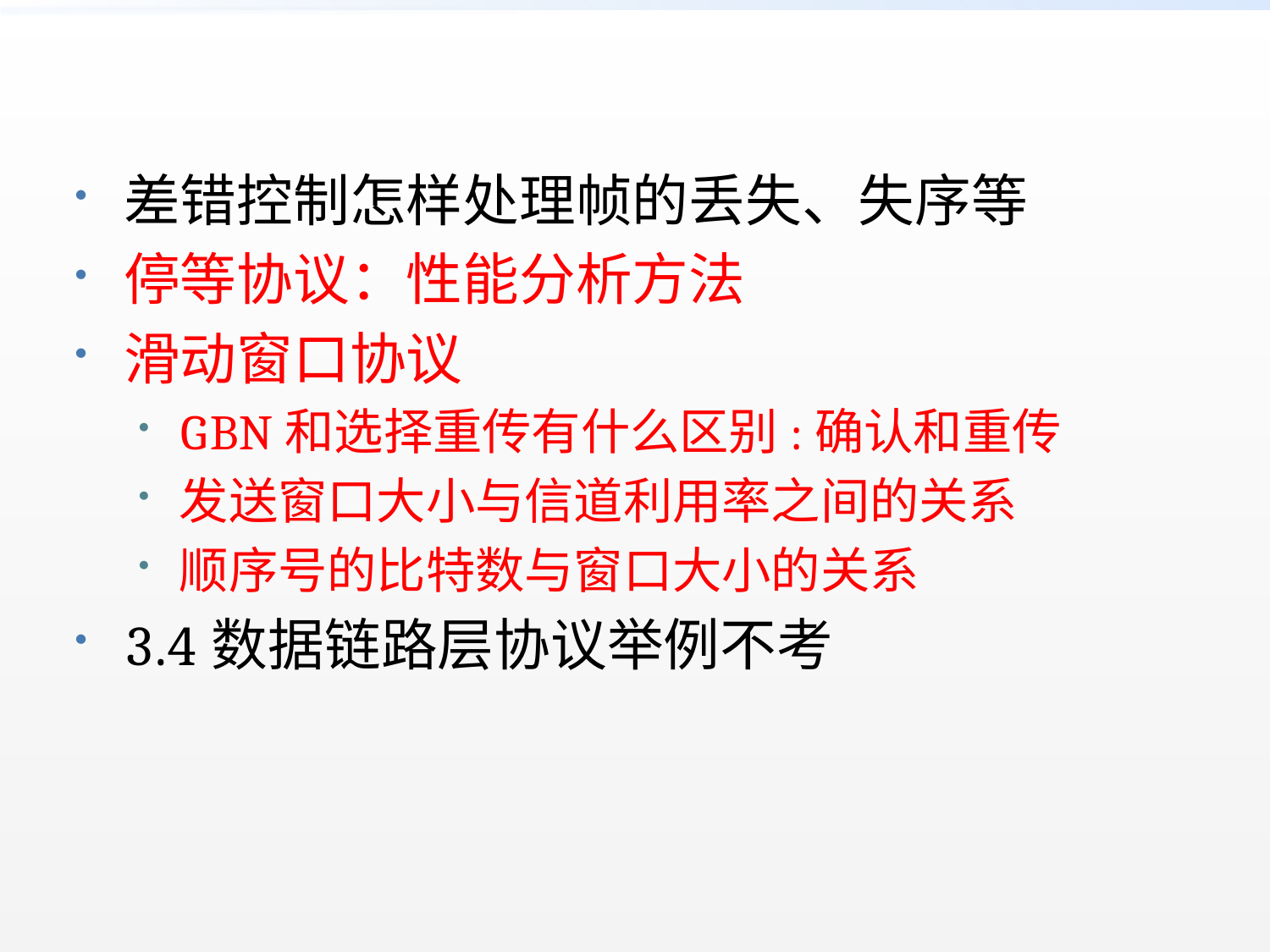

#
差错控制怎样处理帧的丢失、失序等
停等协议：性能分析方法
滑动窗口协议
GBN和选择重传有什么区别:确认和重传
发送窗口大小与信道利用率之间的关系
顺序号的比特数与窗口大小的关系
3.4数据链路层协议举例不考